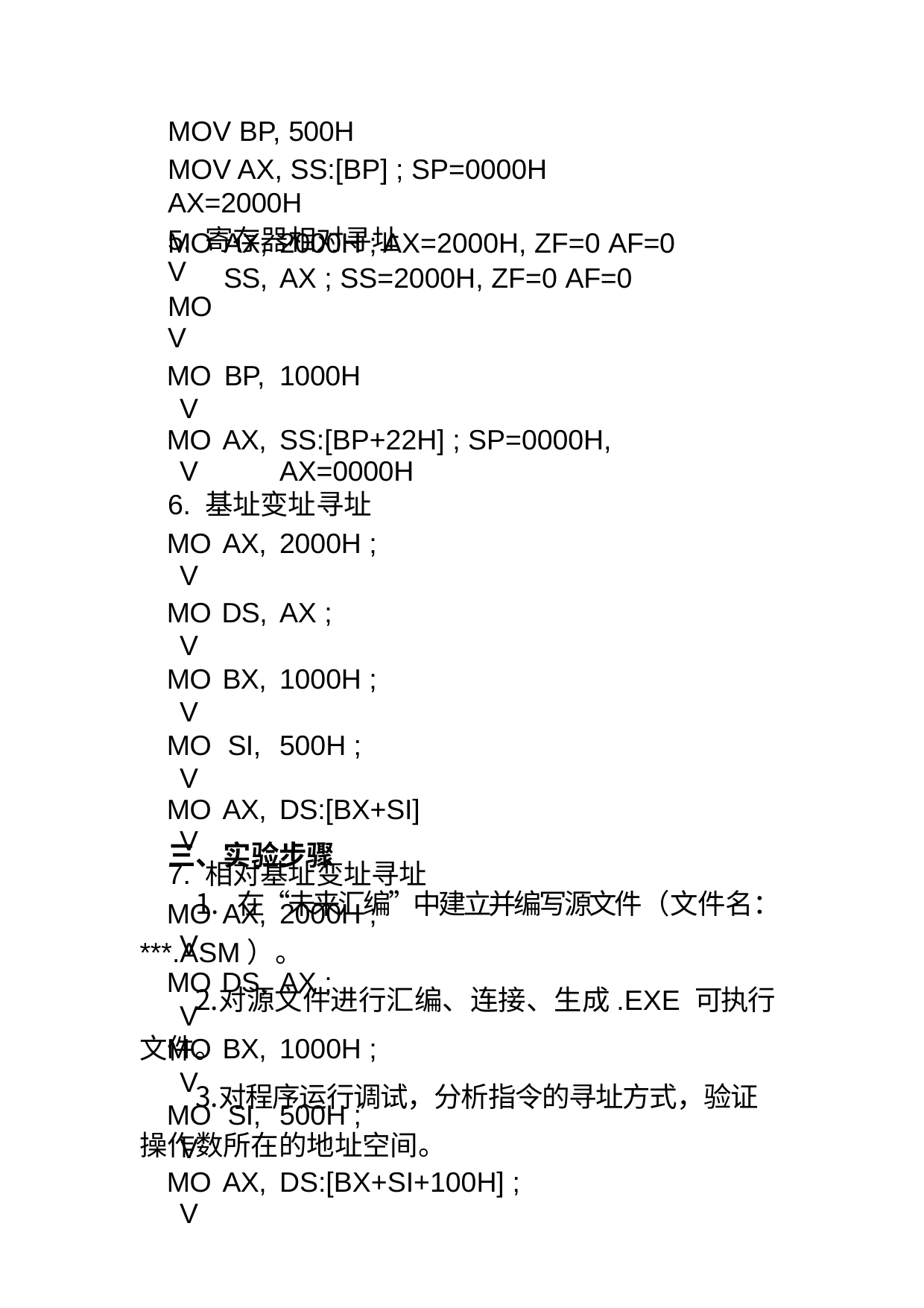

MOV BP, 500H
MOV AX, SS:[BP] ; SP=0000H AX=2000H
5. 寄存器相对寻址
| MOV MOV | AX, SS, | 2000H ; AX=2000H, ZF=0 AF=0 AX ; SS=2000H, ZF=0 AF=0 |
| --- | --- | --- |
| MOV | BP, | 1000H |
| MOV | AX, | SS:[BP+22H] ; SP=0000H, AX=0000H |
| 6. 基址变址寻址 |  |  |
| MOV | AX, | 2000H ; |
| MOV | DS, | AX ; |
| MOV | BX, | 1000H ; |
| MOV | SI, | 500H ; |
| MOV | AX, | DS:[BX+SI] |
| 7. 相对基址变址寻址 |  |  |
| MOV | AX, | 2000H ; |
| MOV | DS, | AX ; |
| MOV | BX, | 1000H ; |
| MOV | SI, | 500H ; |
| MOV | AX, | DS:[BX+SI+100H] ; |
三、实验步骤
在“未来汇编”中建立并编写源文件（文件名：
***.ASM）。
对源文件进行汇编、连接、生成.EXE 可执行文件。
对程序运行调试，分析指令的寻址方式，验证操作数所在的地址空间。